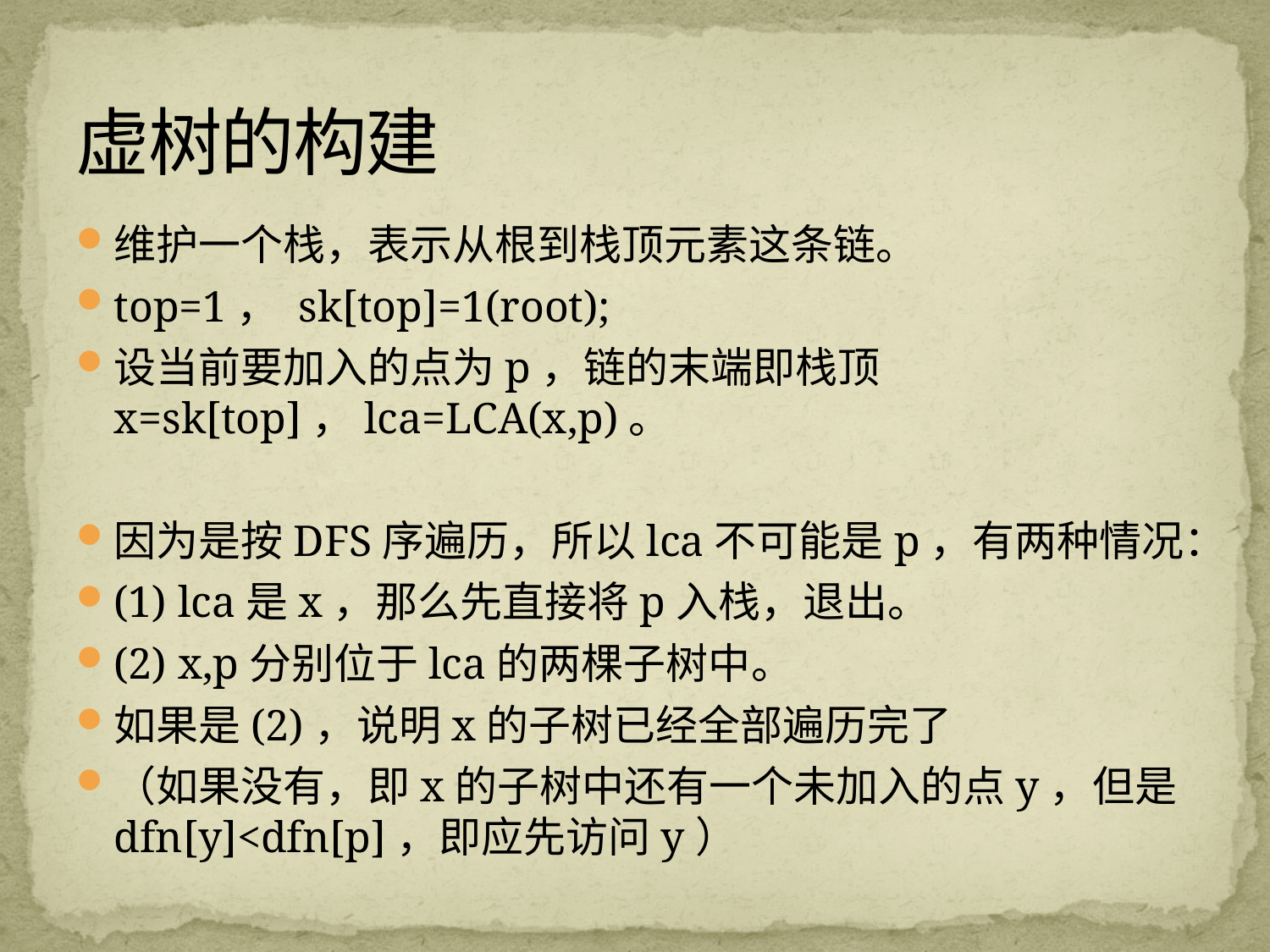

# 虚树的构建
维护一个栈，表示从根到栈顶元素这条链。
top=1， sk[top]=1(root);
设当前要加入的点为p，链的末端即栈顶x=sk[top]，lca=LCA(x,p)。

因为是按DFS序遍历，所以lca不可能是p，有两种情况：
(1) lca是x，那么先直接将p入栈，退出。
(2) x,p分别位于lca的两棵子树中。
如果是(2)，说明x的子树已经全部遍历完了
（如果没有，即x的子树中还有一个未加入的点y，但是dfn[y]<dfn[p]，即应先访问y）